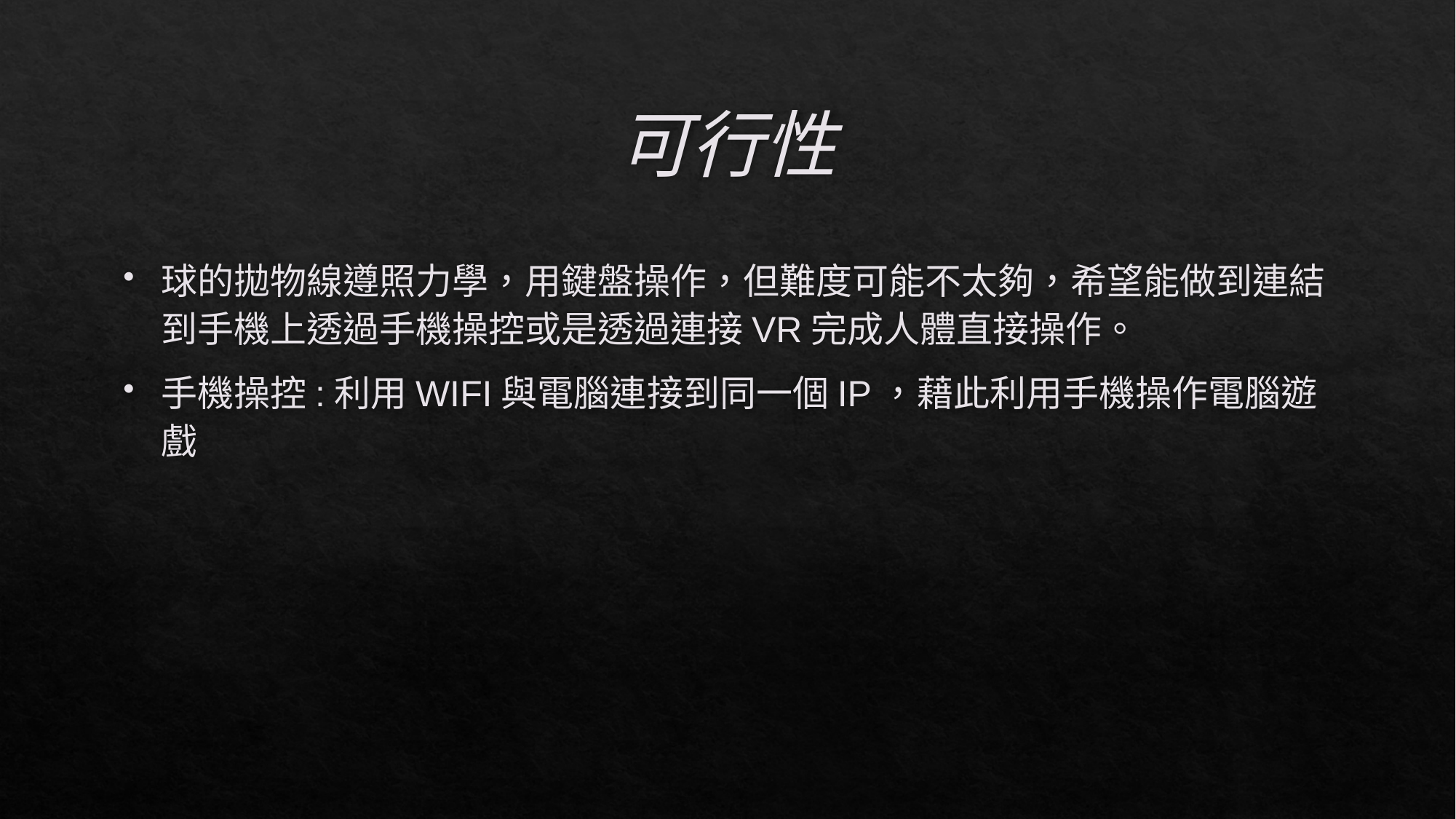

# 可行性
球的拋物線遵照力學，用鍵盤操作，但難度可能不太夠，希望能做到連結到手機上透過手機操控或是透過連接VR完成人體直接操作。
手機操控:利用WIFI與電腦連接到同一個IP，藉此利用手機操作電腦遊戲